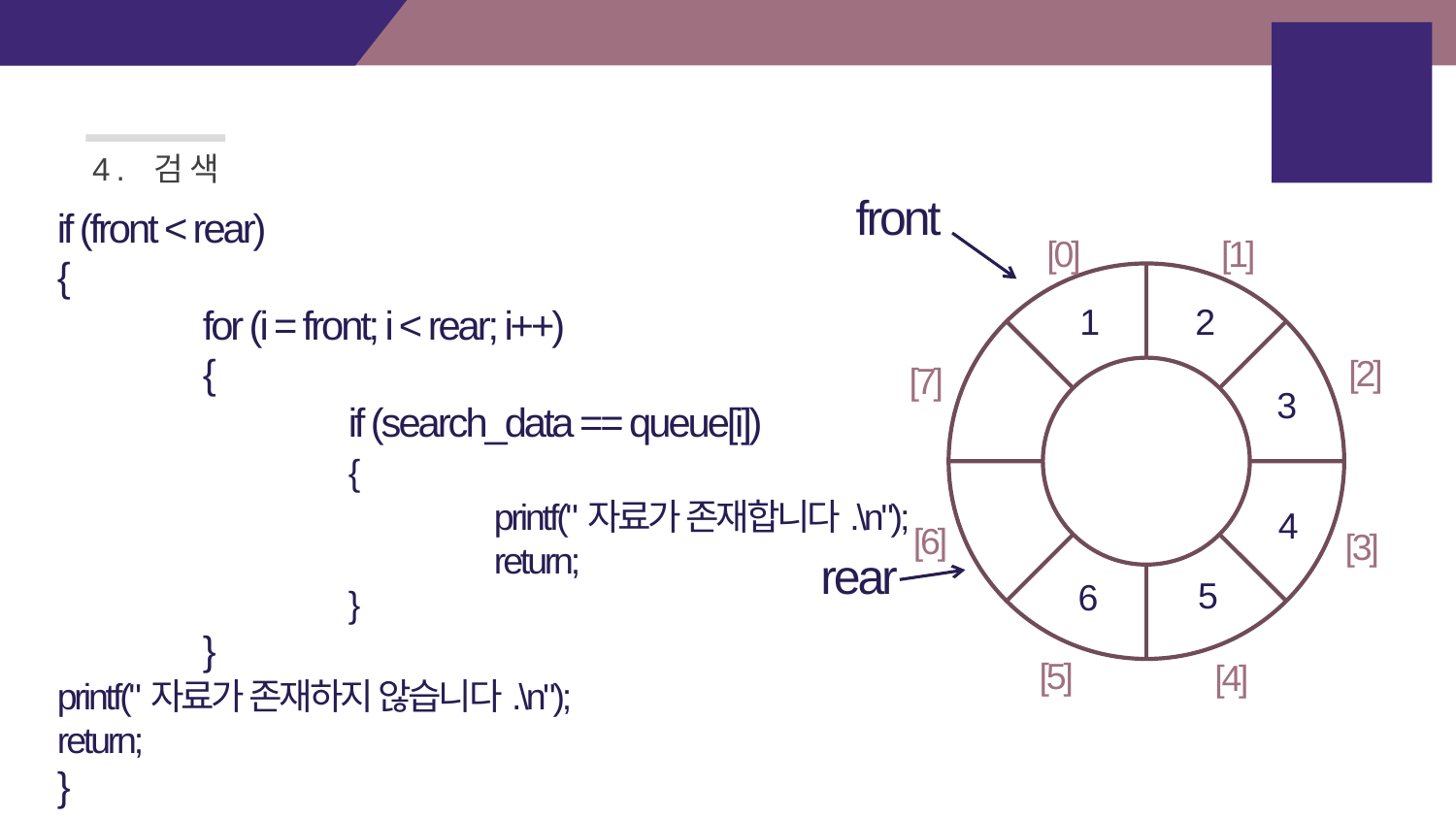

배열을
이용한
원형큐

4. 검색
front
if (front < rear)
{
	for (i = front; i < rear; i++)
	{
		if (search_data == queue[i])
		{
			printf("자료가 존재합니다.\n");
			return;
		}
	}
printf("자료가 존재하지 않습니다.\n");
return;
}
[0]
[1]

1
2
[2]
[7]

3
4
[6]
[3]
rear
5
6
[5]
[4]